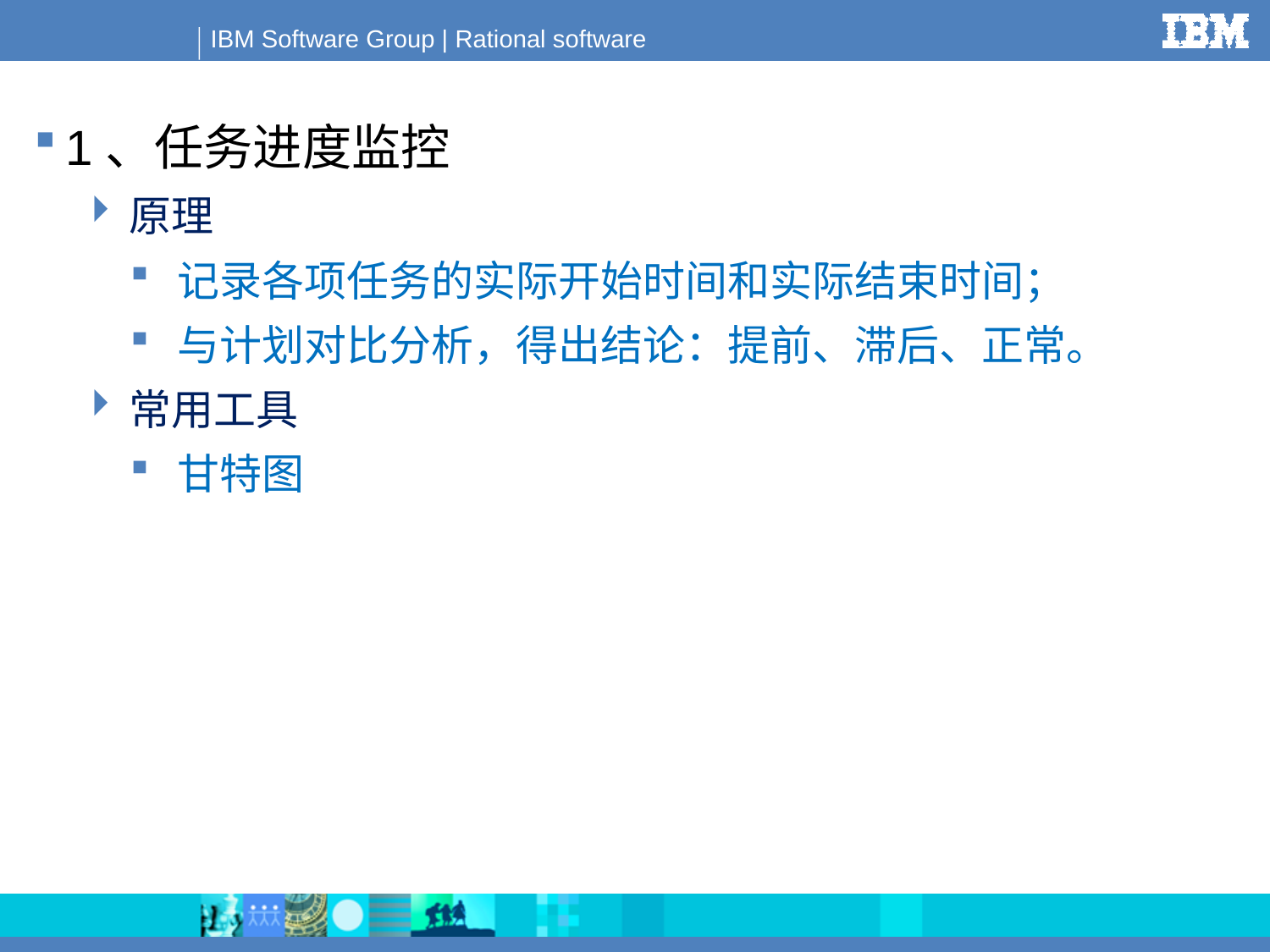

1、任务进度监控
原理
记录各项任务的实际开始时间和实际结束时间；
与计划对比分析，得出结论：提前、滞后、正常。
常用工具
甘特图